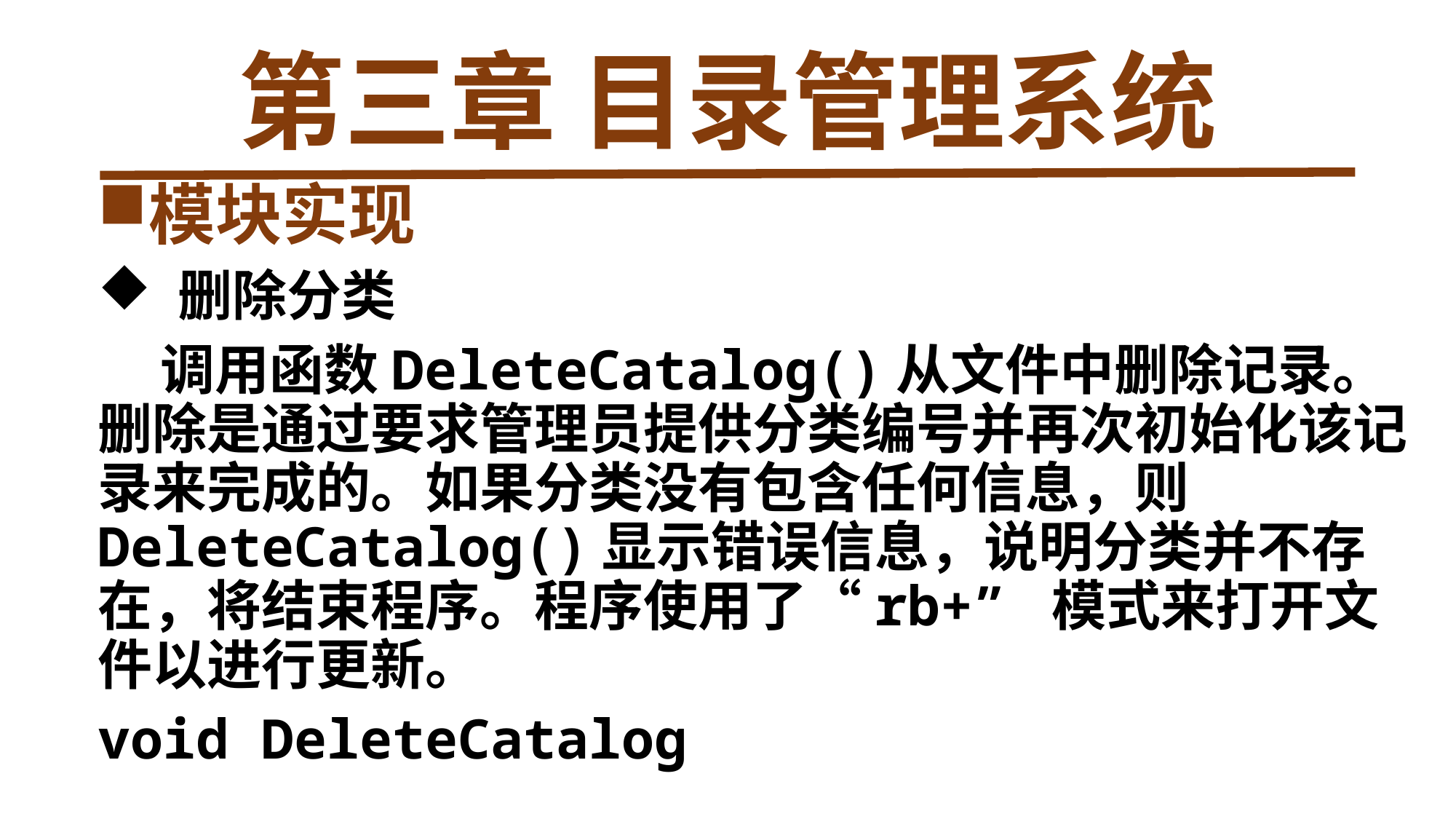

# 第三章 目录管理系统
模块实现
 删除分类
    调用函数DeleteCatalog()从文件中删除记录。删除是通过要求管理员提供分类编号并再次初始化该记录来完成的。如果分类没有包含任何信息，则DeleteCatalog()显示错误信息，说明分类并不存在，将结束程序。程序使用了“rb+” 模式来打开文件以进行更新。
void DeleteCatalog